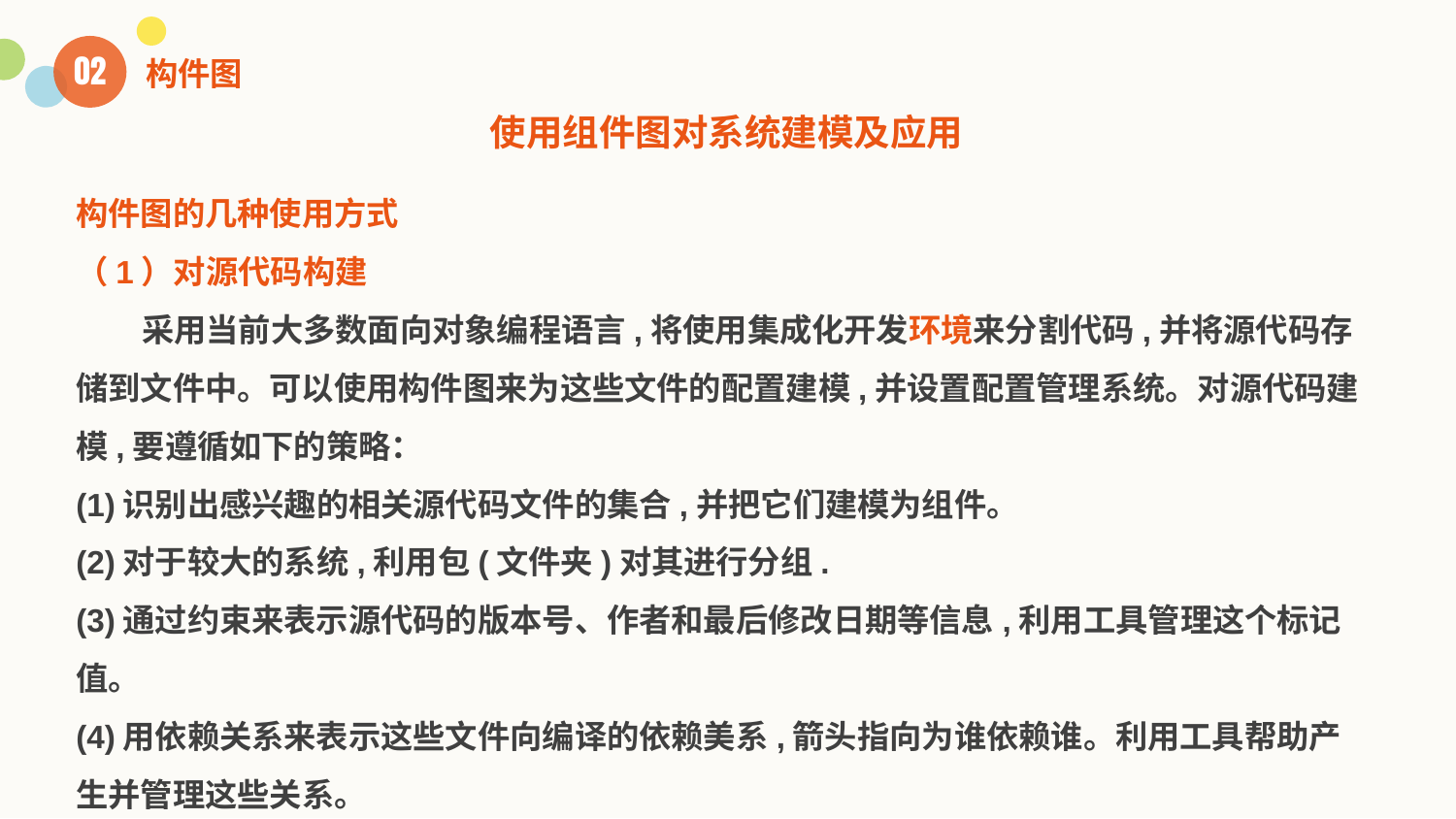

02
构件图

使用组件图对系统建模及应用
构件图的几种使用方式
（1）对源代码构建
        采用当前大多数面向对象编程语言,将使用集成化开发环境来分割代码,并将源代码存储到文件中。可以使用构件图来为这些文件的配置建模,并设置配置管理系统。对源代码建模,要遵循如下的策略：
(1)识别出感兴趣的相关源代码文件的集合,并把它们建模为组件。
(2)对于较大的系统,利用包(文件夹)对其进行分组.
(3)通过约束来表示源代码的版本号、作者和最后修改日期等信息,利用工具管理这个标记值。
(4)用依赖关系来表示这些文件向编译的依赖美系,箭头指向为谁依赖谁。利用工具帮助产生并管理这些关系。